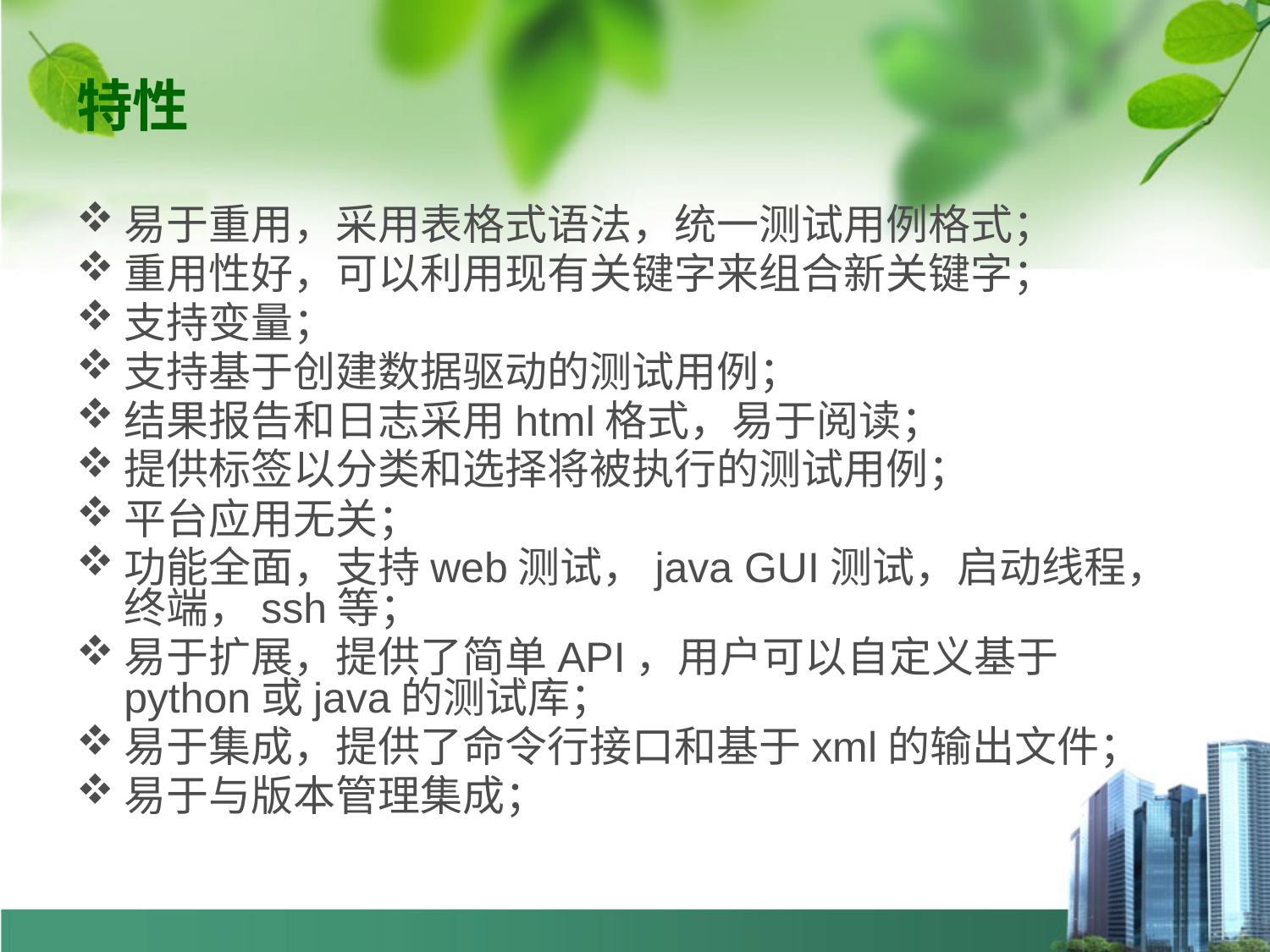

# 特性
易于重用，采用表格式语法，统一测试用例格式；
重用性好，可以利用现有关键字来组合新关键字；
支持变量；
支持基于创建数据驱动的测试用例；
结果报告和日志采用html格式，易于阅读；
提供标签以分类和选择将被执行的测试用例；
平台应用无关；
功能全面，支持web测试，java GUI测试，启动线程，终端，ssh等；
易于扩展，提供了简单API，用户可以自定义基于python或java的测试库；
易于集成，提供了命令行接口和基于xml的输出文件；
易于与版本管理集成；